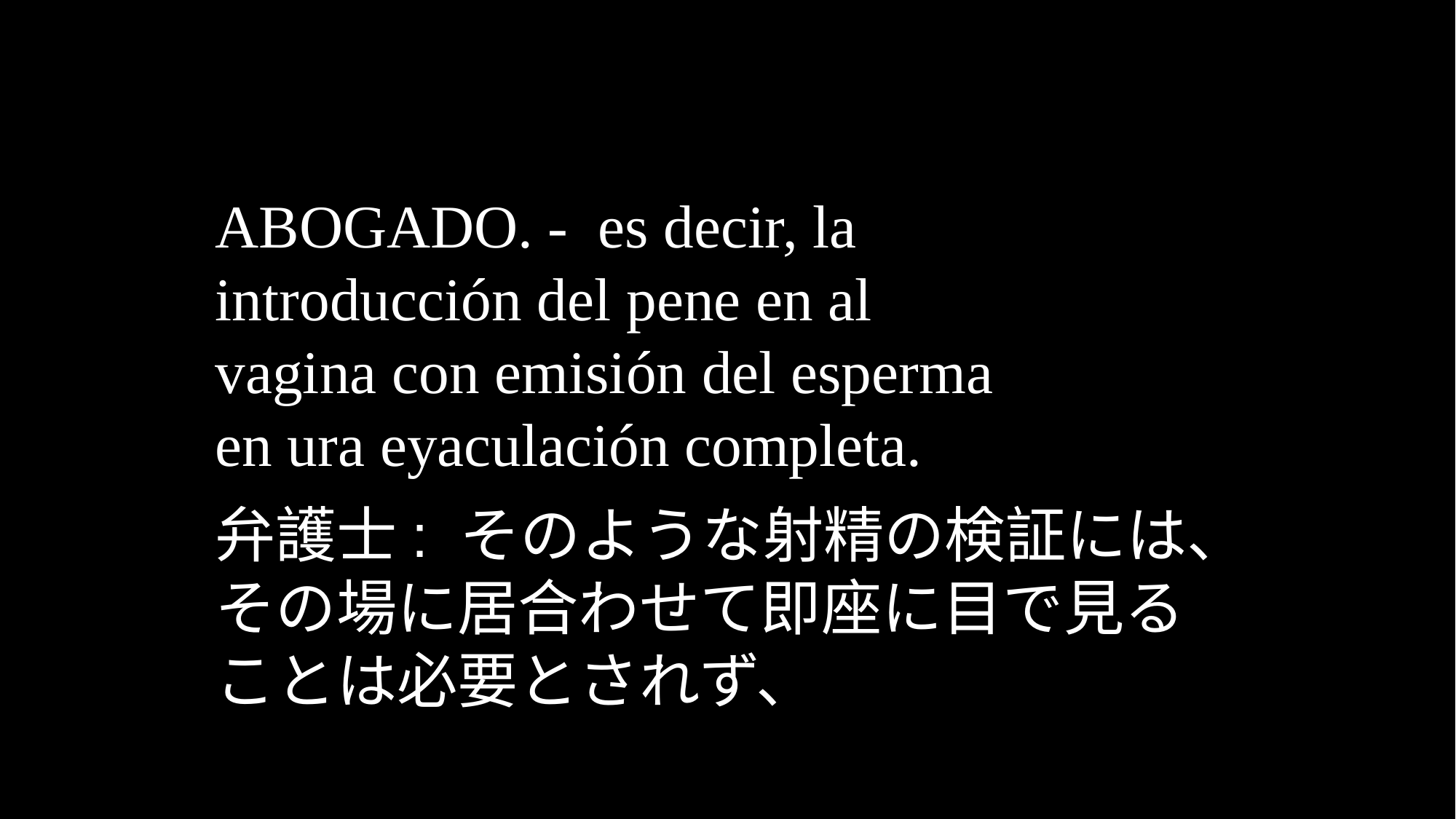

ABOGADO. -  es decir, la introducción del pene en al vagina con emisión del esperma en ura eyaculación completa.

弁護士: そのような射精の検証には、その場に居合わせて即座に目で見ることは必要とされず、